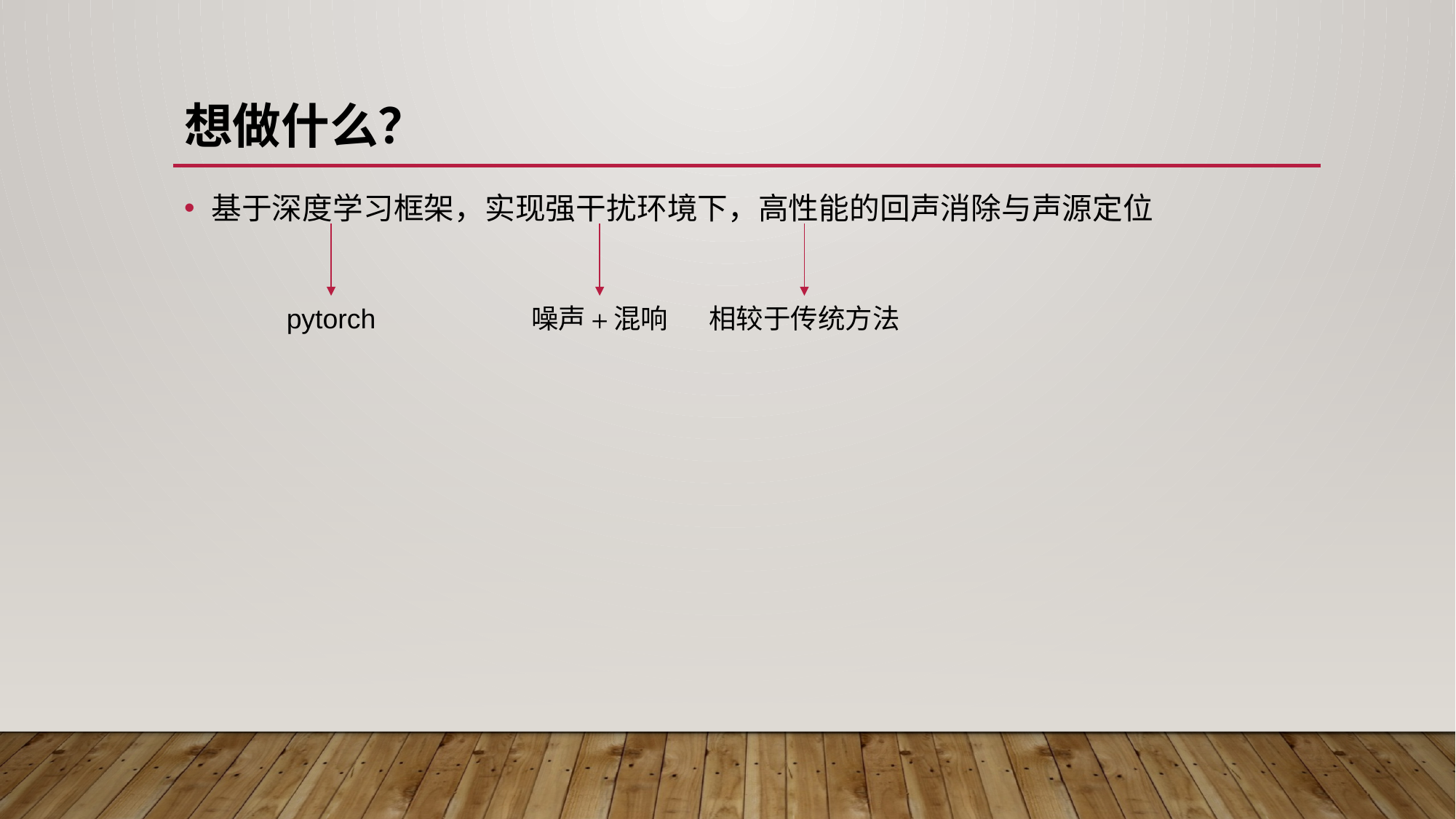

# 想做什么？
基于深度学习框架，实现强干扰环境下，高性能的回声消除与声源定位
pytorch
噪声+混响
相较于传统方法